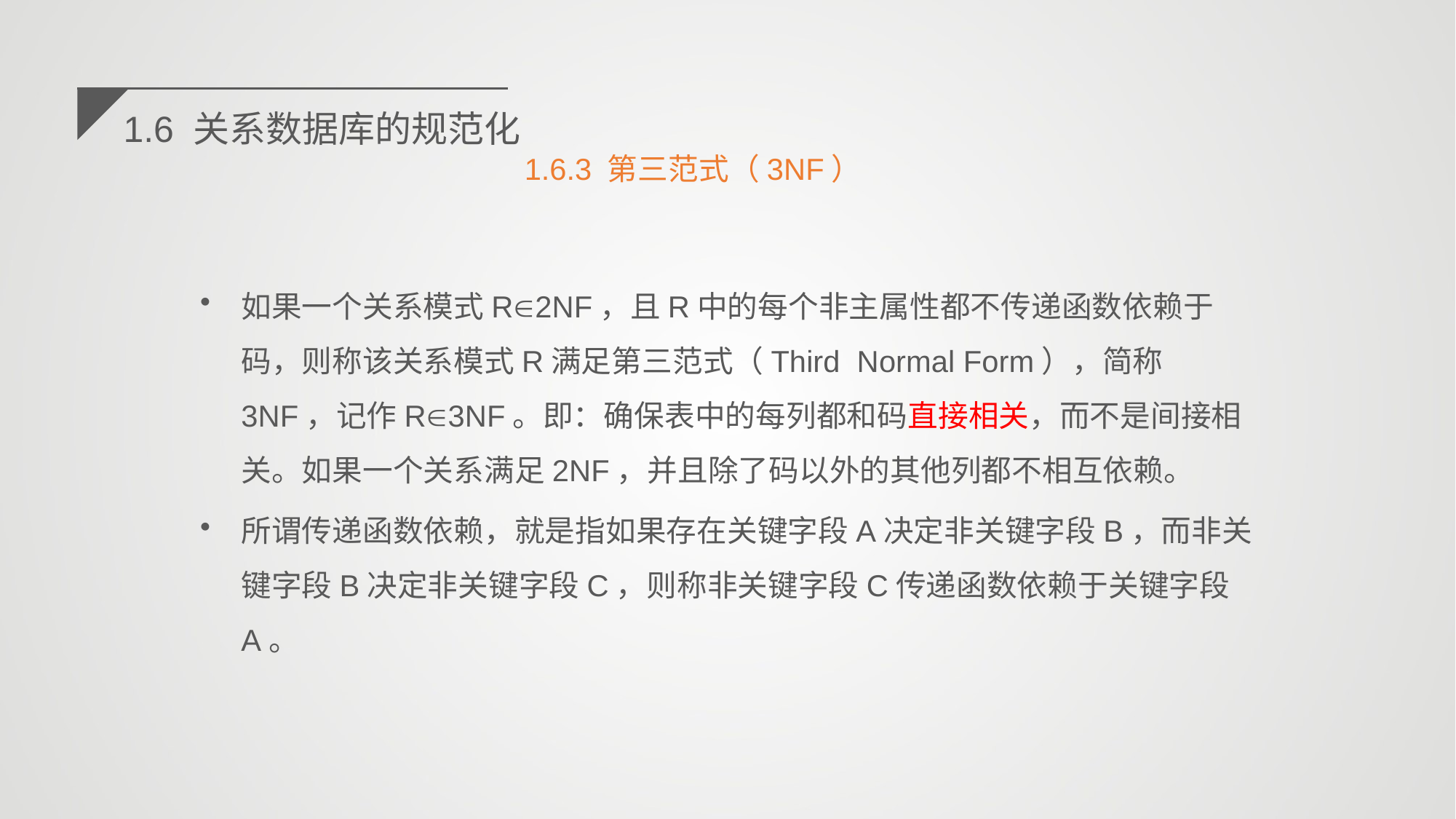

1.6 关系数据库的规范化
1.6.3 第三范式（3NF）

如果一个关系模式R∈2NF，且R中的每个非主属性都不传递函数依赖于码，则称该关系模式R满足第三范式（Third  Normal Form），简称3NF，记作R∈3NF。即：确保表中的每列都和码直接相关，而不是间接相关。如果一个关系满足2NF，并且除了码以外的其他列都不相互依赖。
所谓传递函数依赖，就是指如果存在关键字段A决定非关键字段B，而非关键字段B决定非关键字段C，则称非关键字段C传递函数依赖于关键字段A。